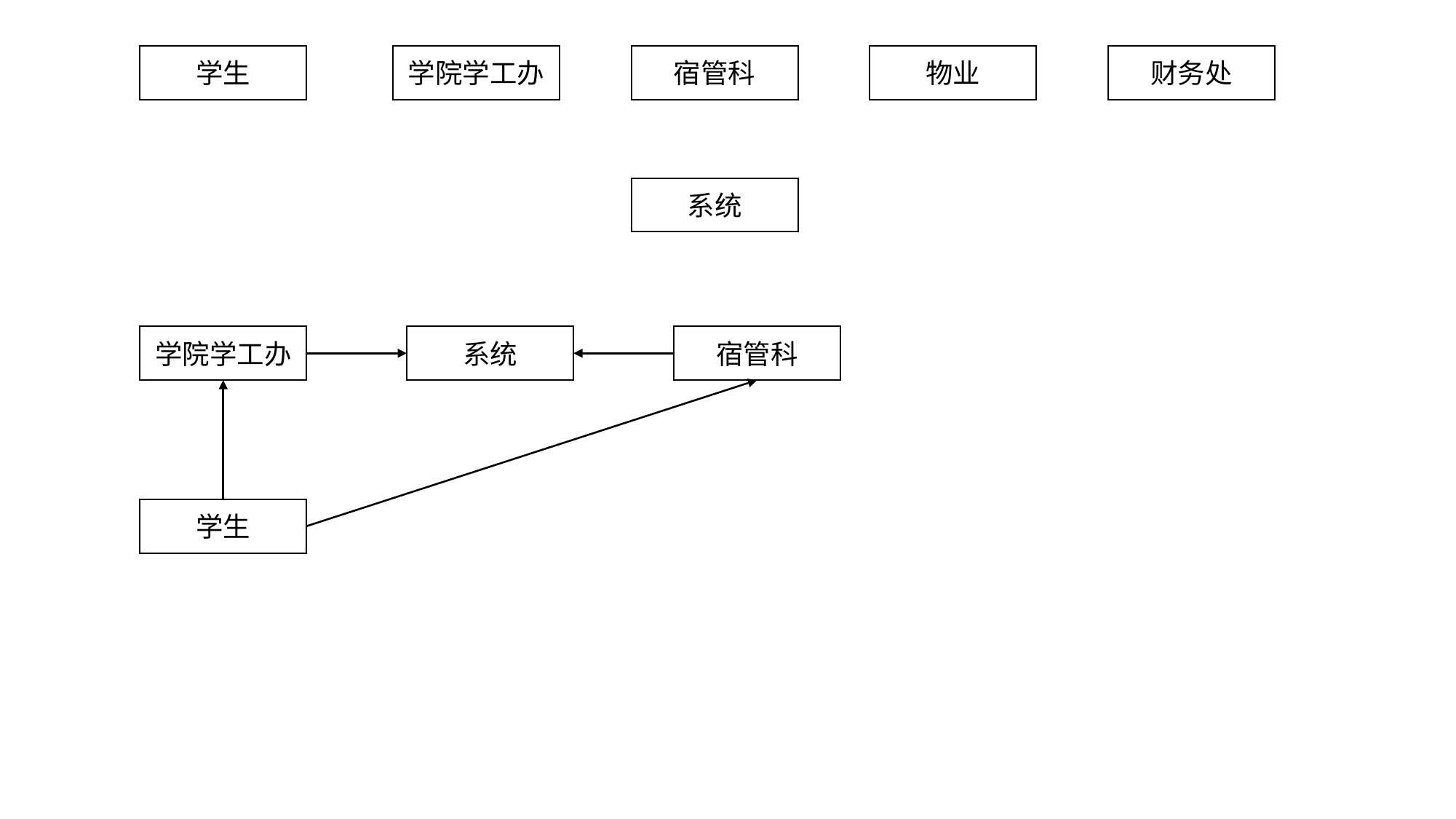

学院学工办
宿管科
物业
财务处
学生
系统
宿管科
学院学工办
系统
学生